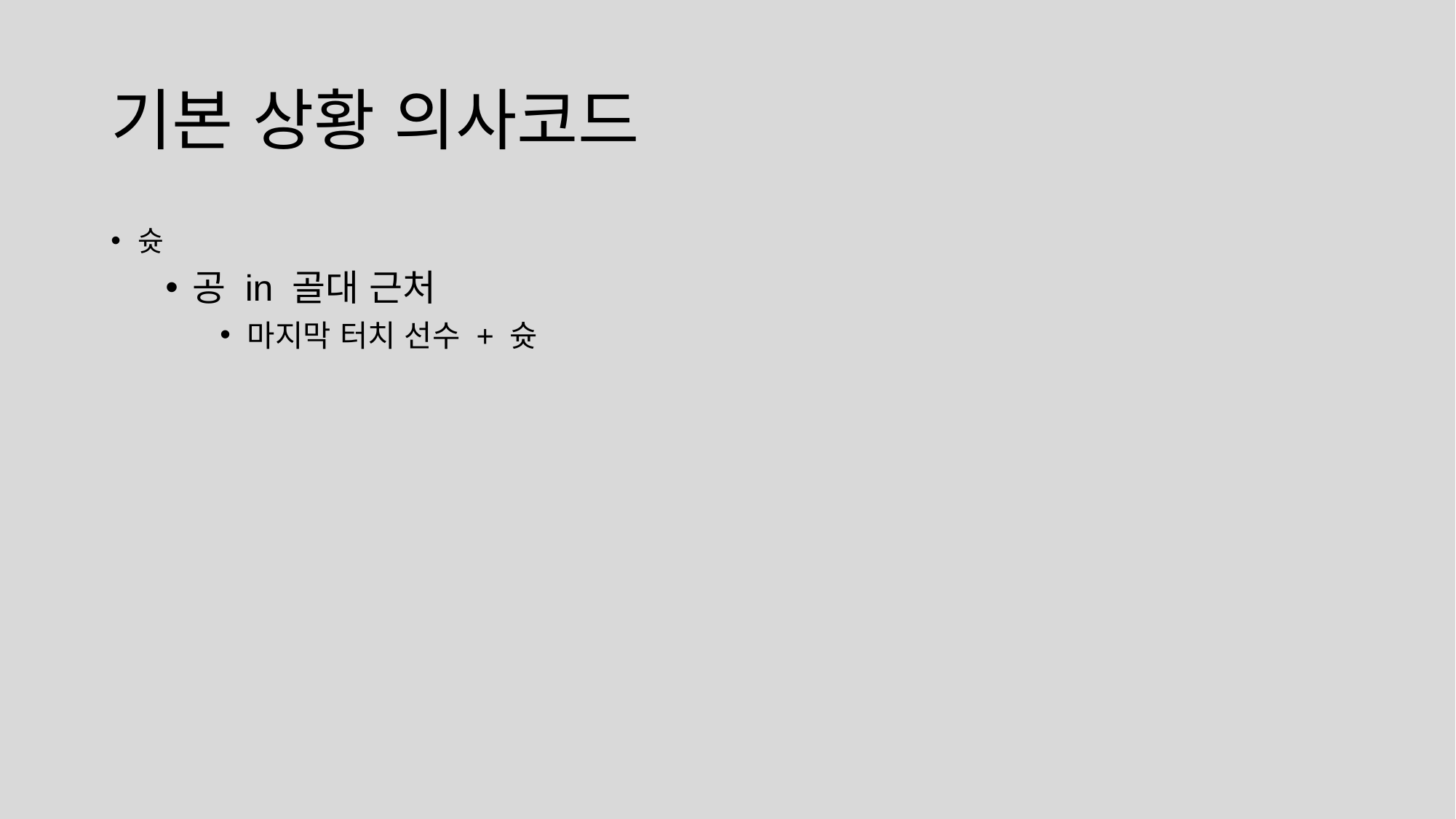

# 기본 상황 의사코드
슛
공 in 골대 근처
마지막 터치 선수 + 슛
시도
공 터치